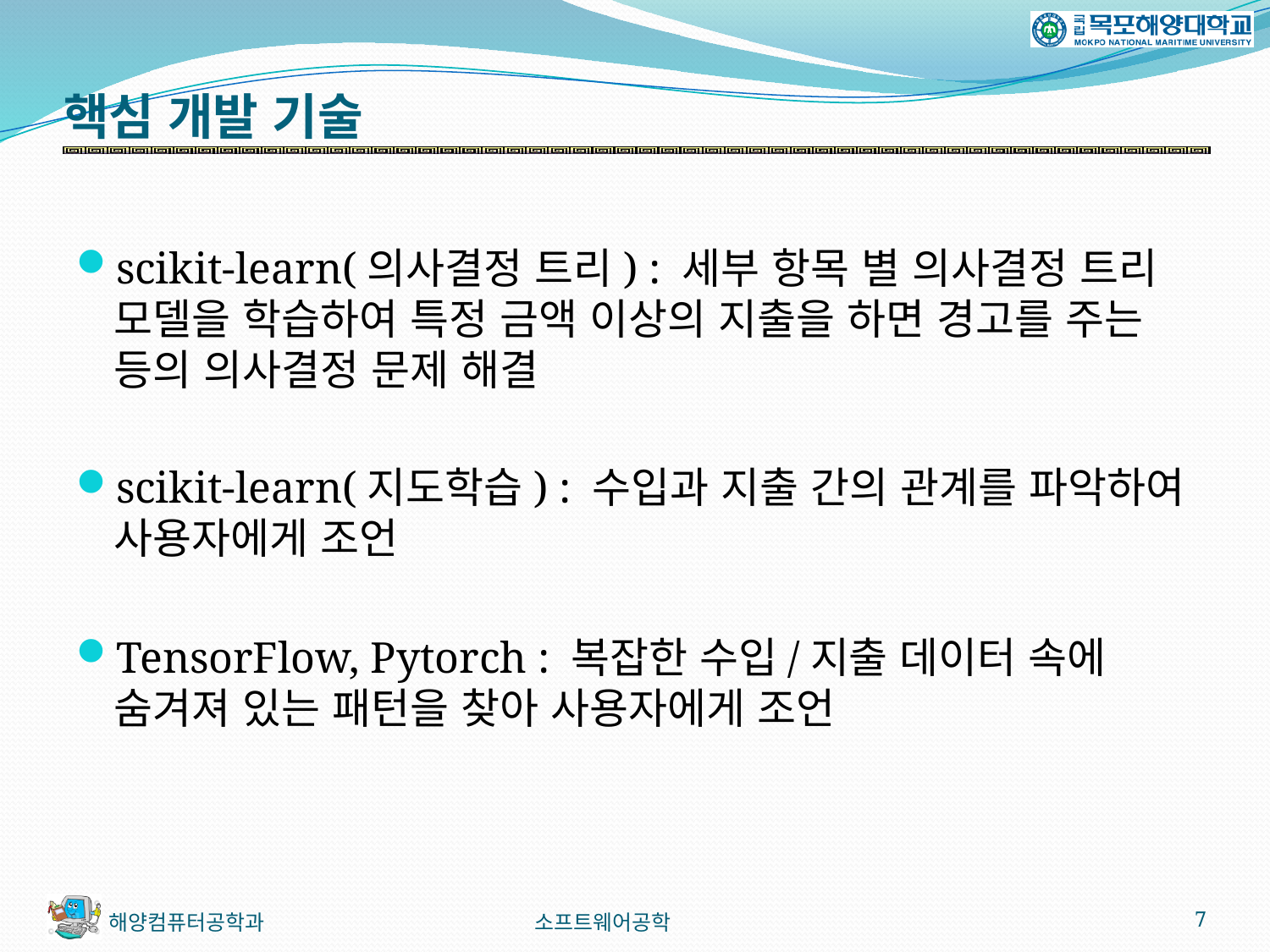

# 핵심 개발 기술

scikit-learn(의사결정 트리) : 세부 항목 별 의사결정 트리 모델을 학습하여 특정 금액 이상의 지출을 하면 경고를 주는 등의 의사결정 문제 해결

scikit-learn(지도학습) : 수입과 지출 간의 관계를 파악하여 사용자에게 조언

TensorFlow, Pytorch : 복잡한 수입/지출 데이터 속에 숨겨져 있는 패턴을 찾아 사용자에게 조언

소프트웨어공학
7